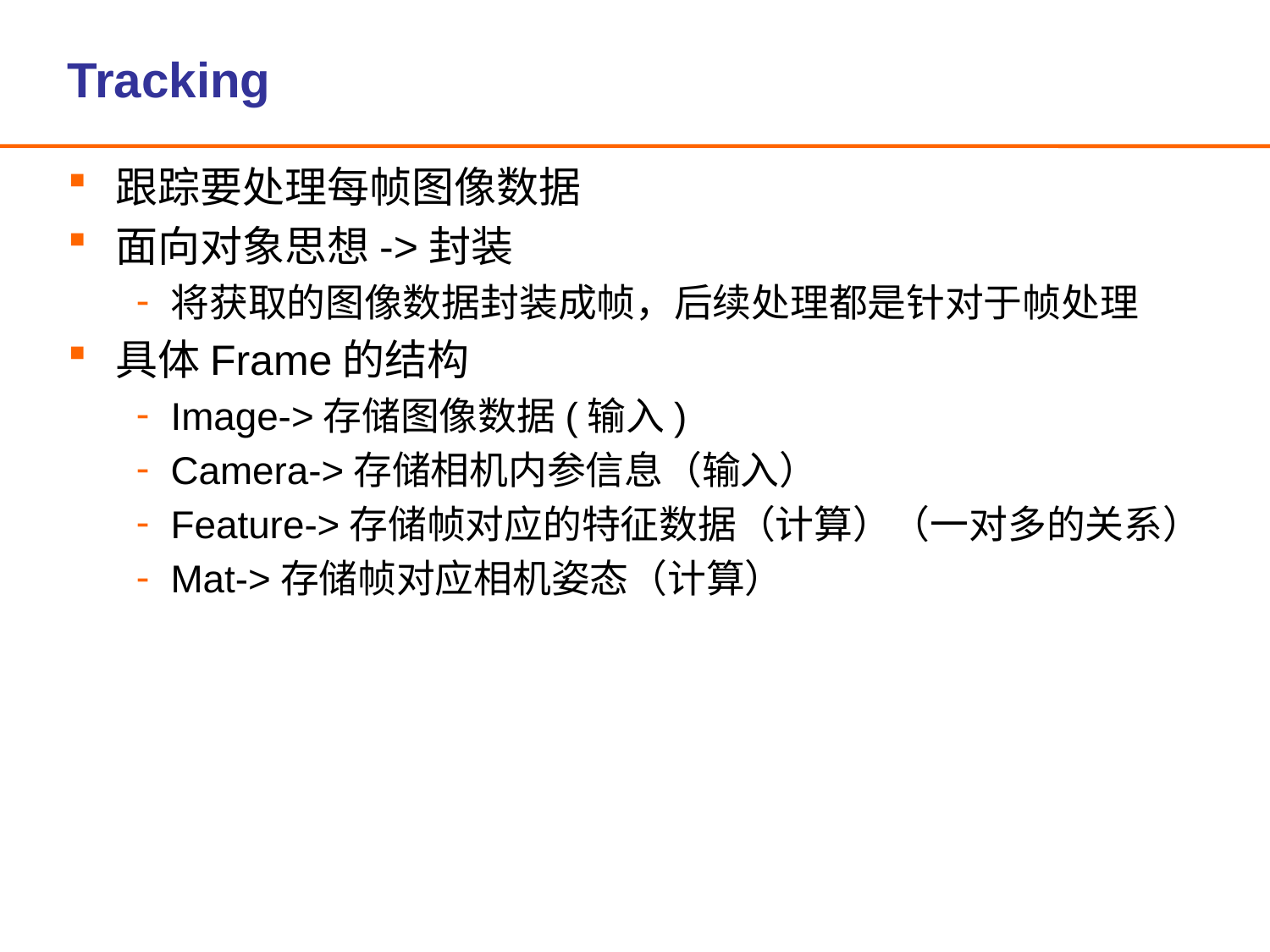

# Tracking
跟踪要处理每帧图像数据
面向对象思想->封装
将获取的图像数据封装成帧，后续处理都是针对于帧处理
具体Frame的结构
Image->存储图像数据(输入)
Camera->存储相机内参信息（输入）
Feature->存储帧对应的特征数据（计算）（一对多的关系）
Mat->存储帧对应相机姿态（计算）